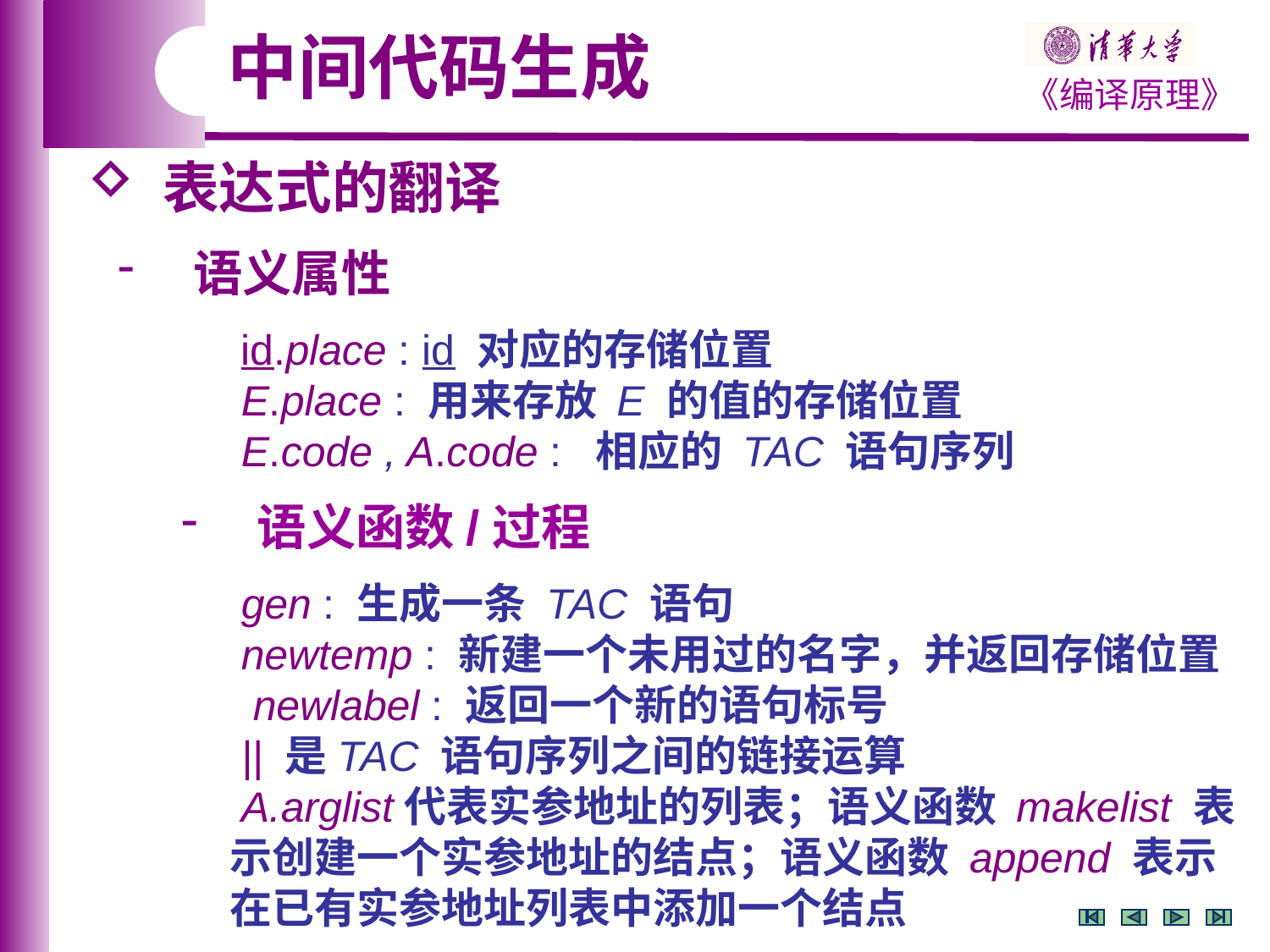

中间代码生成
 表达式的翻译
   语义属性

     id.place : id 对应的存储位置
     E.place : 用来存放 E 的值的存储位置
     E.code , A.code :  相应的 TAC 语句序列

   语义函数/过程

     gen : 生成一条 TAC 语句
     newtemp : 新建一个未用过的名字，并返回存储位置
      newlabel : 返回一个新的语句标号
     || 是TAC 语句序列之间的链接运算
     A.arglist代表实参地址的列表；语义函数 makelist 表
    示创建一个实参地址的结点；语义函数 append 表示
    在已有实参地址列表中添加一个结点